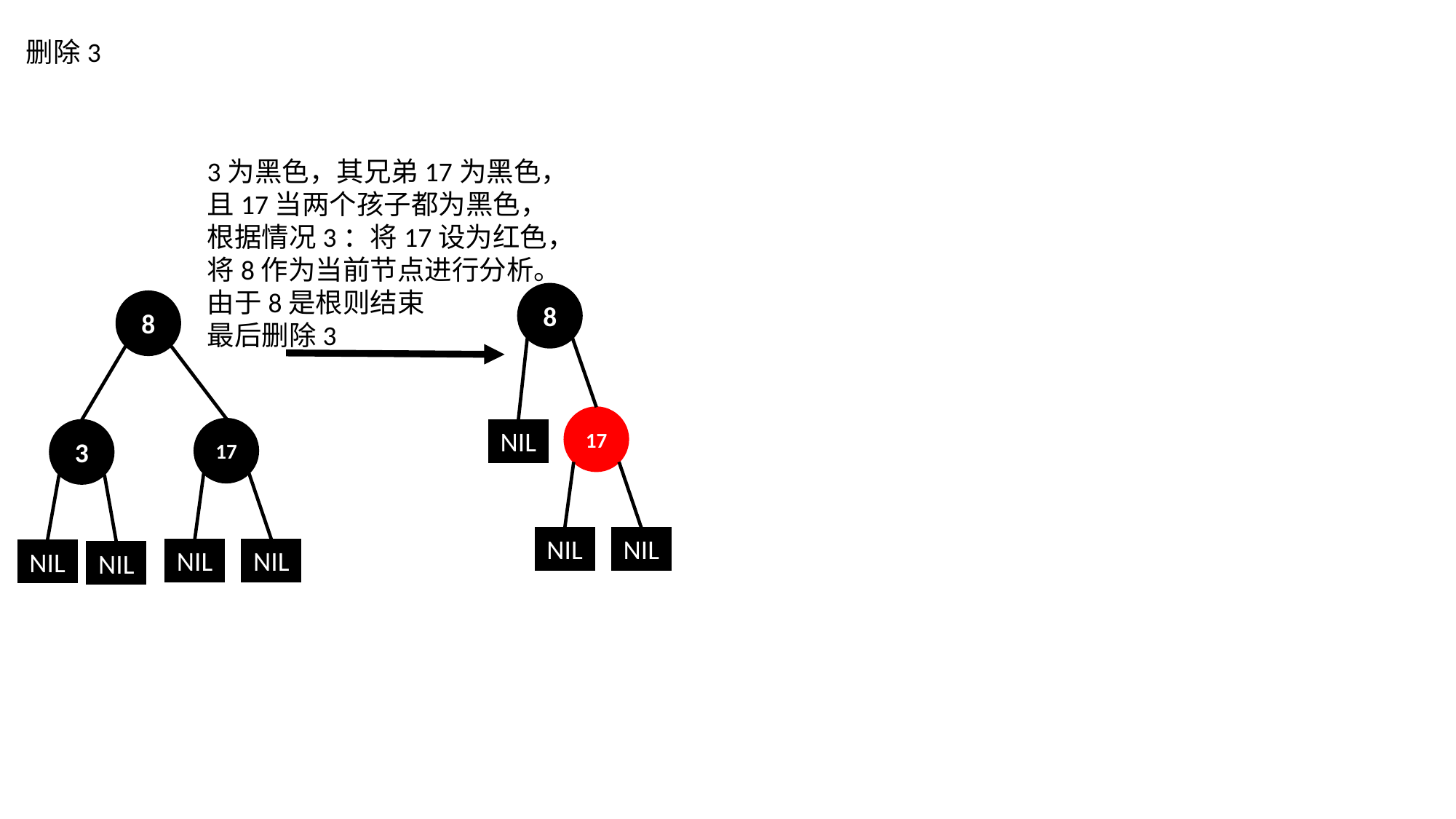

删除3
3为黑色，其兄弟17为黑色，
且17当两个孩子都为黑色，
根据情况3：将17设为红色，
将8作为当前节点进行分析。
由于8是根则结束
最后删除3
8
8
17
17
3
NIL
NIL
NIL
NIL
NIL
NIL
NIL